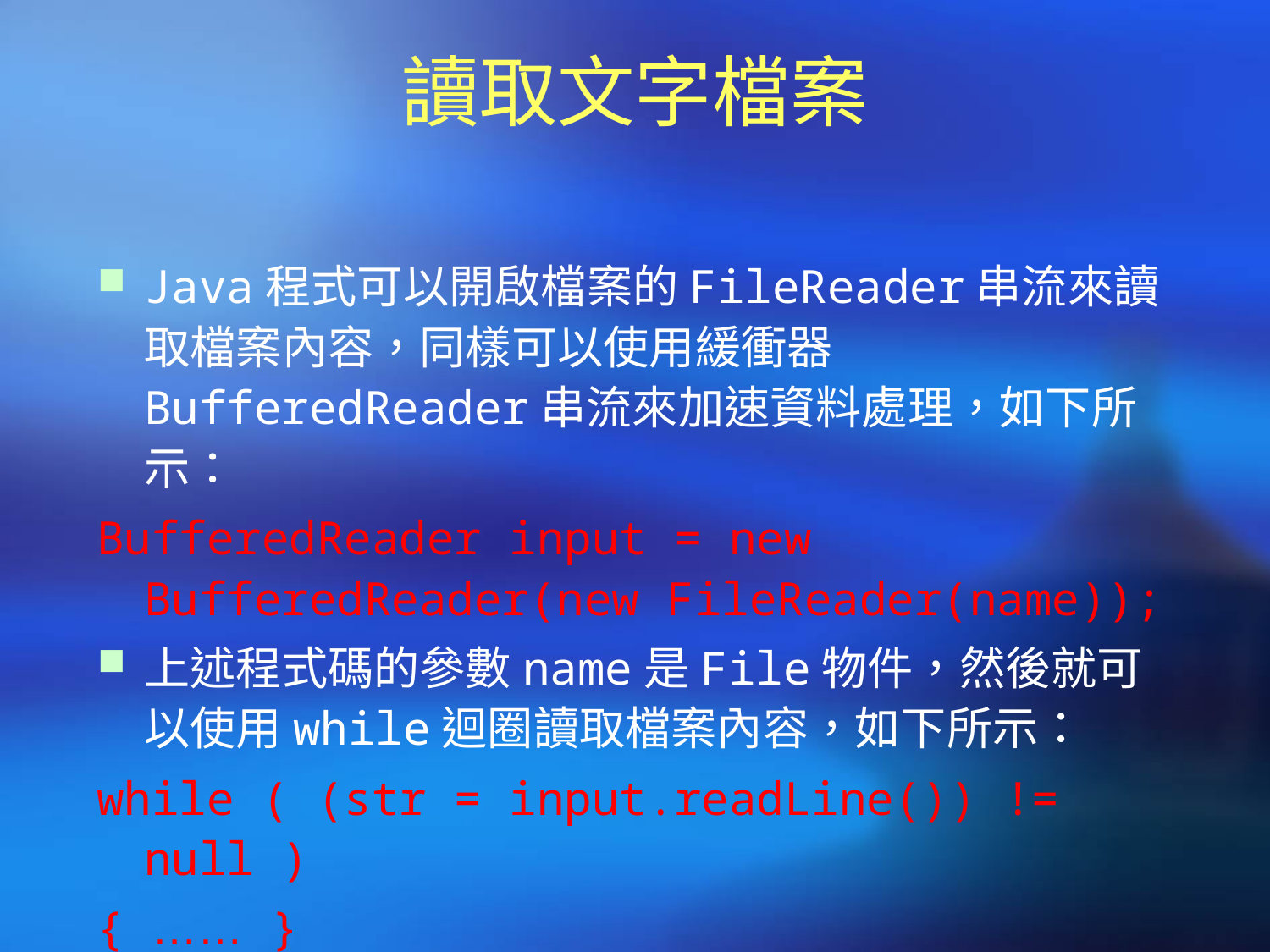

# 讀取文字檔案
Java程式可以開啟檔案的FileReader串流來讀取檔案內容，同樣可以使用緩衝器BufferedReader串流來加速資料處理，如下所示：
BufferedReader input = new BufferedReader(new FileReader(name));
上述程式碼的參數name是File物件，然後就可以使用while迴圈讀取檔案內容，如下所示：
while ( (str = input.readLine()) != null )
{ …… }